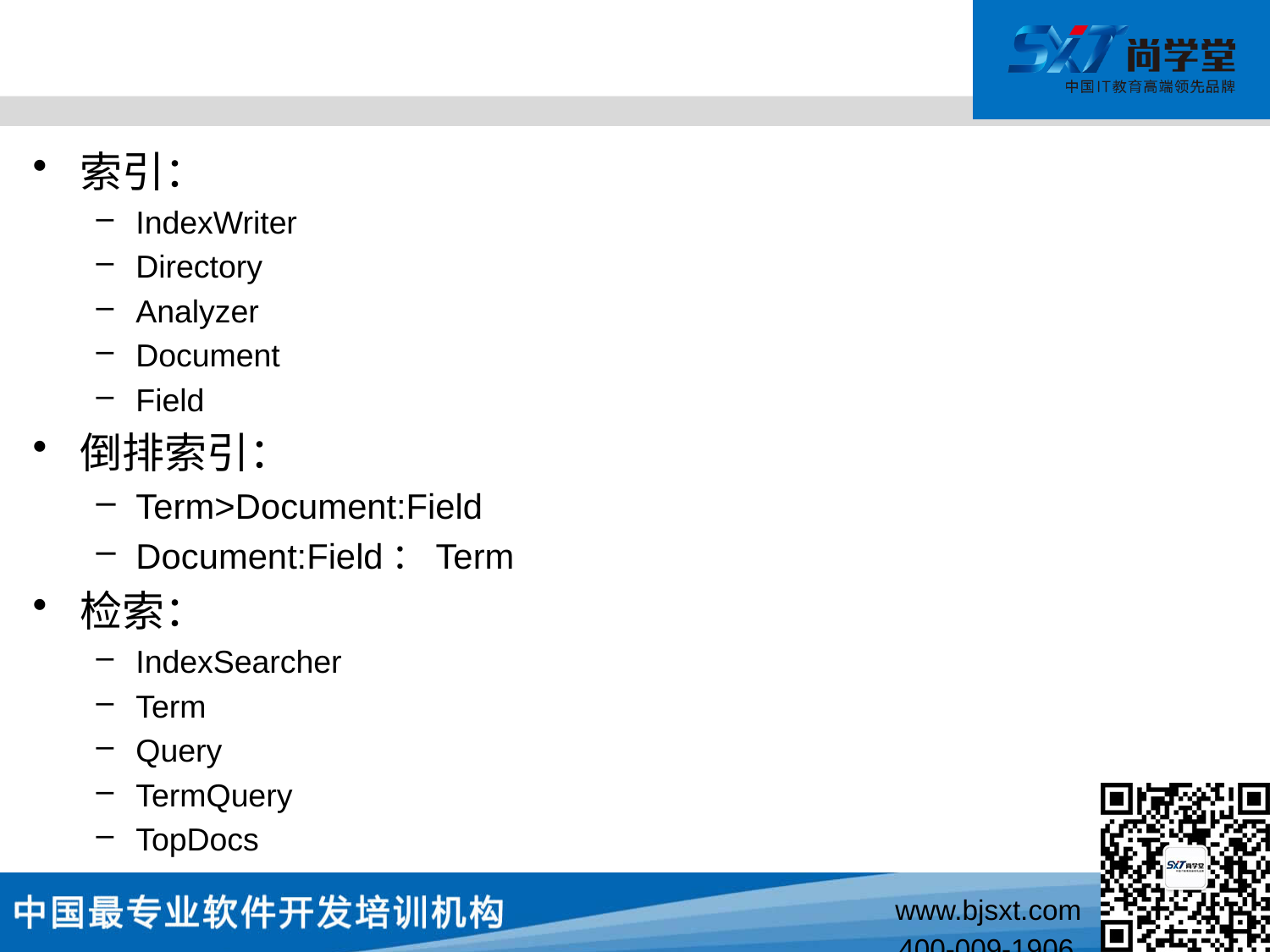

#
索引：
IndexWriter
Directory
Analyzer
Document
Field
倒排索引：
Term>Document:Field
Document:Field：Term
检索：
IndexSearcher
Term
Query
TermQuery
TopDocs